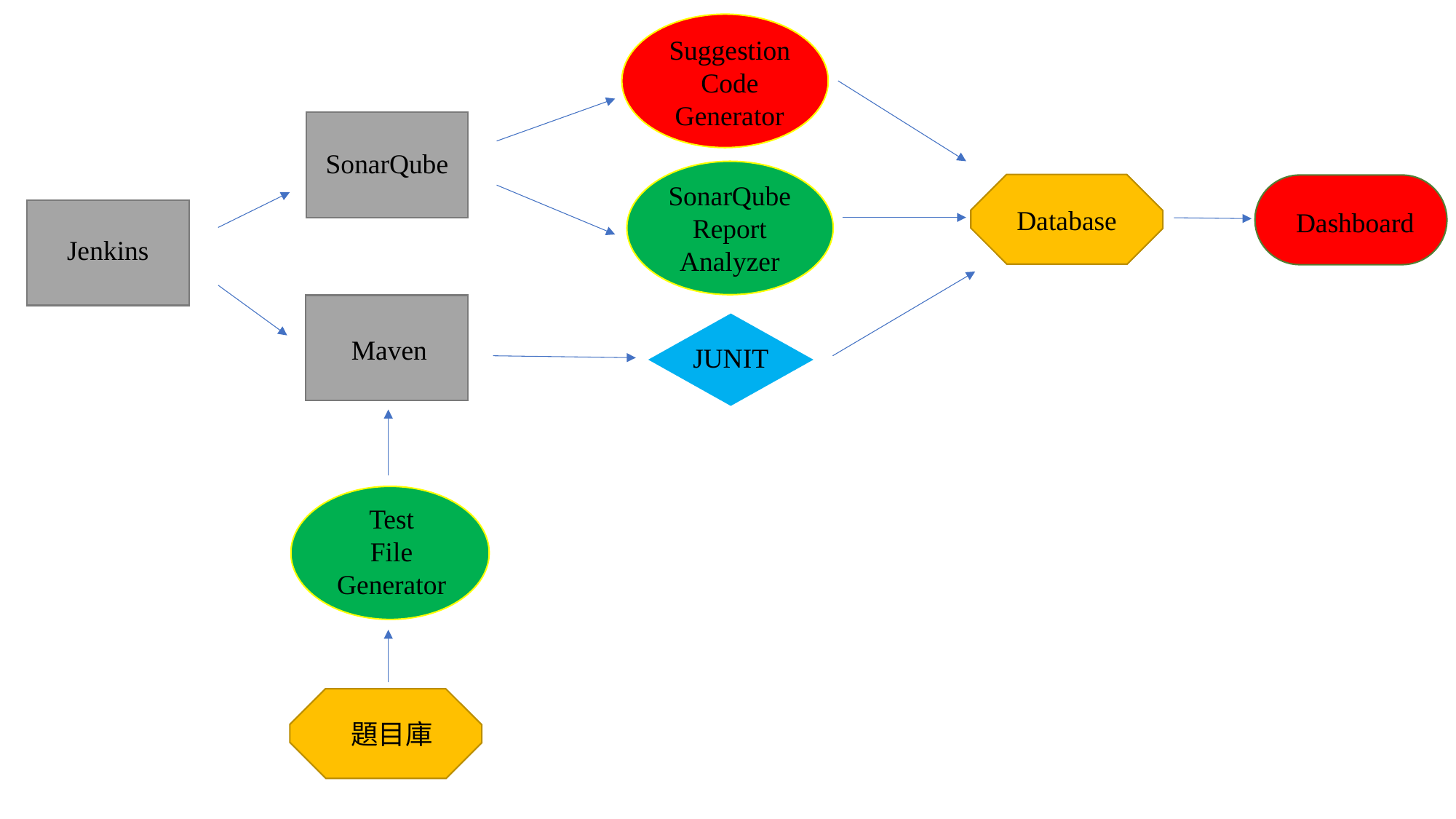

Suggestion
Code
Generator

SonarQube

SonarQube
Report
Analyzer

Database
Dashboard

Jenkins

Maven

JUNIT

Test
File
Generator

題目庫